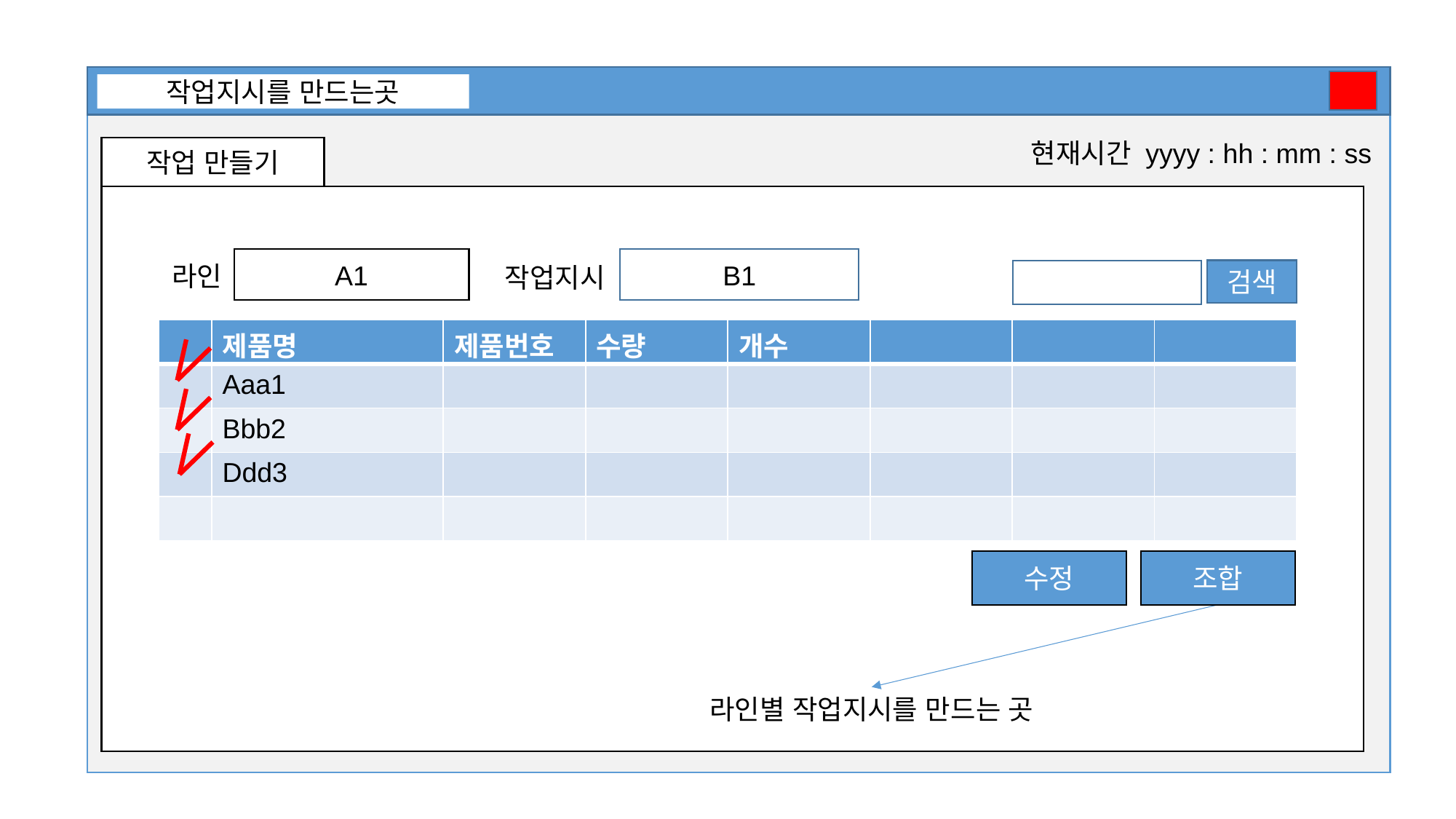

작업지시를 만드는곳
현재시간 yyyy : hh : mm : ss
작업 만들기

A1
B1
라인
작업지시

검색
|  | 제품명 | 제품번호 | 수량 | 개수 |  |  |  |
| --- | --- | --- | --- | --- | --- | --- | --- |
|  | Aaa1 |  |  |  |  |  |  |
|  | Bbb2 |  |  |  |  |  |  |
|  | Ddd3 |  |  |  |  |  |  |
|  |  |  |  |  |  |  |  |
수정
조합
라인별 작업지시를 만드는 곳